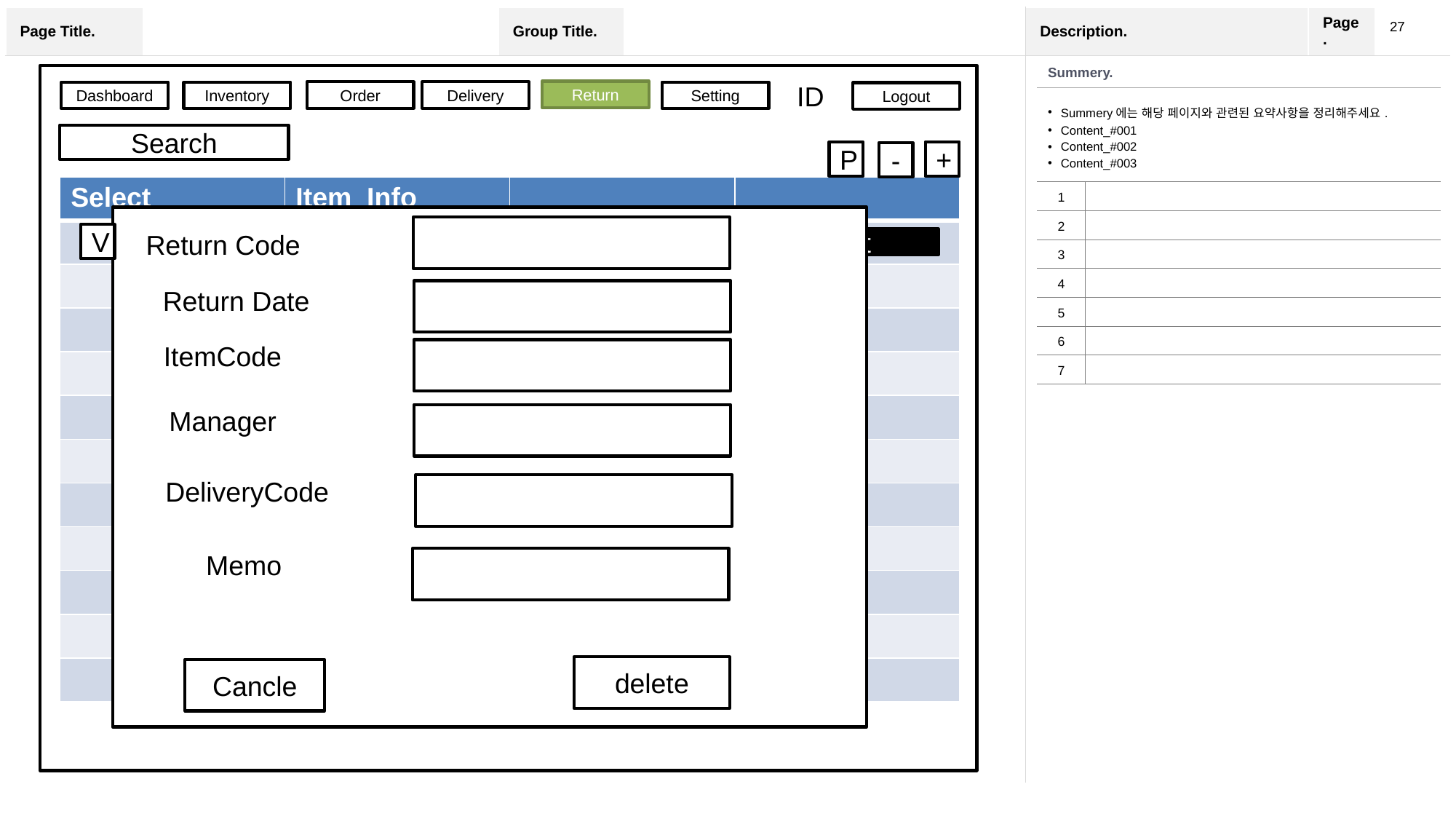

27

| Summery. |  |
| --- | --- |
| Summery에는 해당 페이지와 관련된 요약사항을 정리해주세요. Content\_#001 Content\_#002 Content\_#003 |  |
| 1 |  |
| 2 |  |
| 3 |  |
| 4 |  |
| 5 |  |
| 6 |  |
| 7 |  |

ID
Return
Delivery
Order
Inventory
Setting
Dashboard
Logout
Search
P
+
-
| Select | Item\_Info |  |  |
| --- | --- | --- | --- |
|  |  |  |  |
|  |  |  |  |
|  |  |  |  |
|  |  |  |  |
|  |  |  |  |
|  |  |  |  |
|  |  |  |  |
|  |  |  |  |
|  |  |  |  |
|  |  |  |  |
|  |  |  |  |

Return Code
V
Edit
Position
Return Date

ItemCode

Manager

DeliveryCode

Memo

delete
Cancle